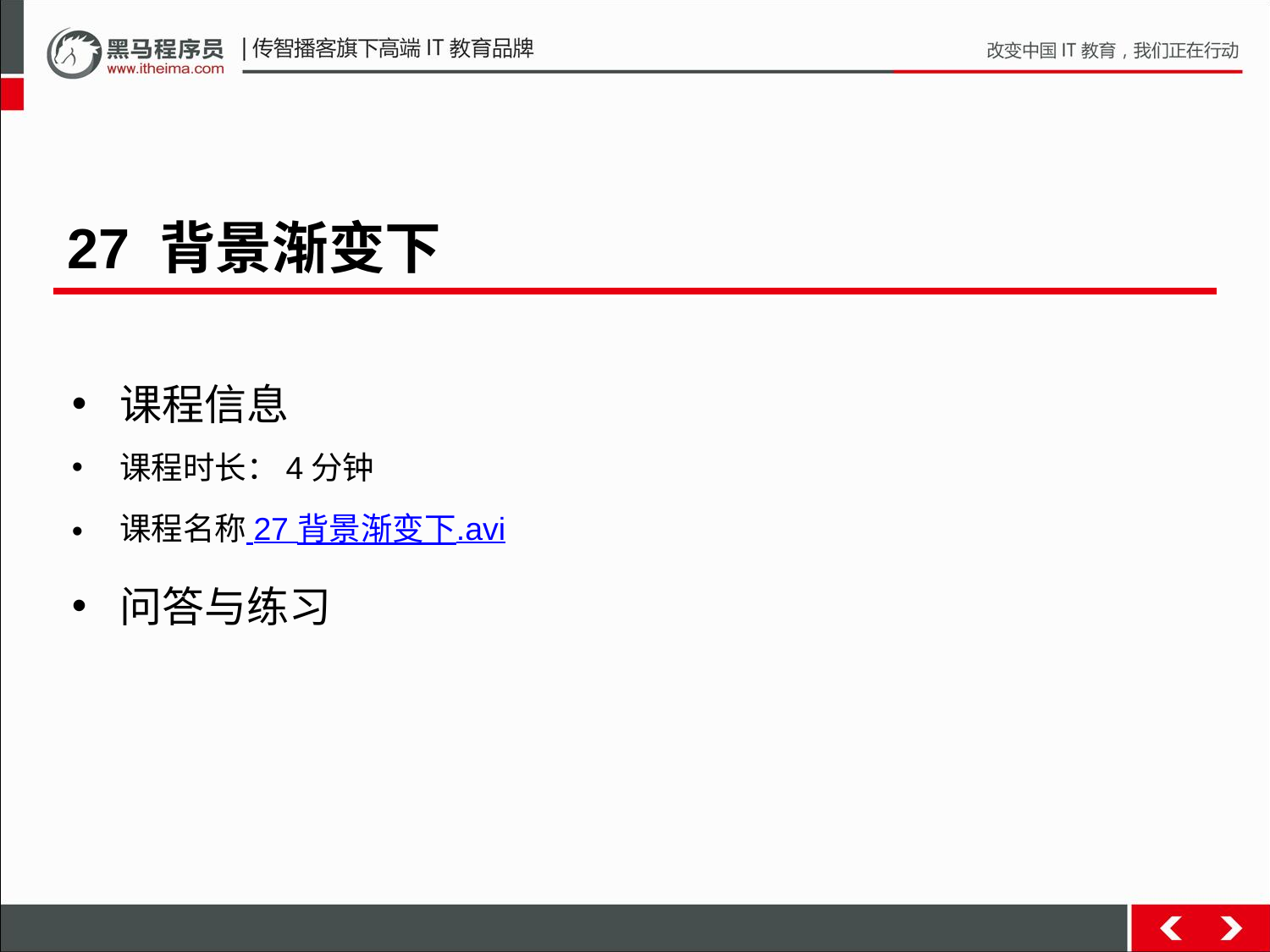

27 背景渐变下
课程信息
课程时长：4分钟
课程名称 27 背景渐变下.avi
问答与练习